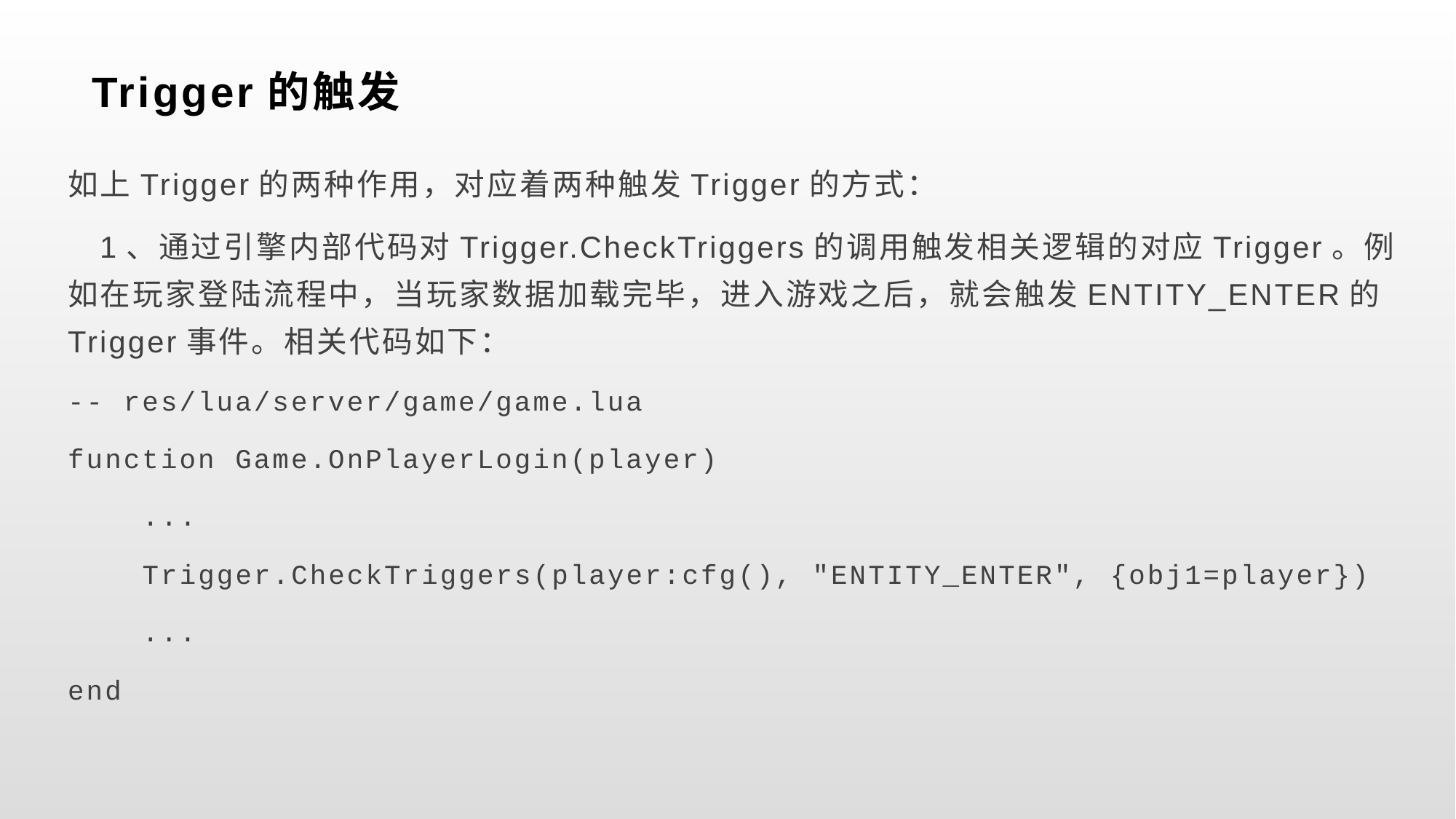

# Trigger的触发
如上Trigger的两种作用，对应着两种触发Trigger的方式：
   1、通过引擎内部代码对Trigger.CheckTriggers的调用触发相关逻辑的对应Trigger。例如在玩家登陆流程中，当玩家数据加载完毕，进入游戏之后，就会触发ENTITY_ENTER的Trigger事件。相关代码如下：
-- res/lua/server/game/game.lua
function Game.OnPlayerLogin(player)
    ...
    Trigger.CheckTriggers(player:cfg(), "ENTITY_ENTER", {obj1=player})
    ...
end